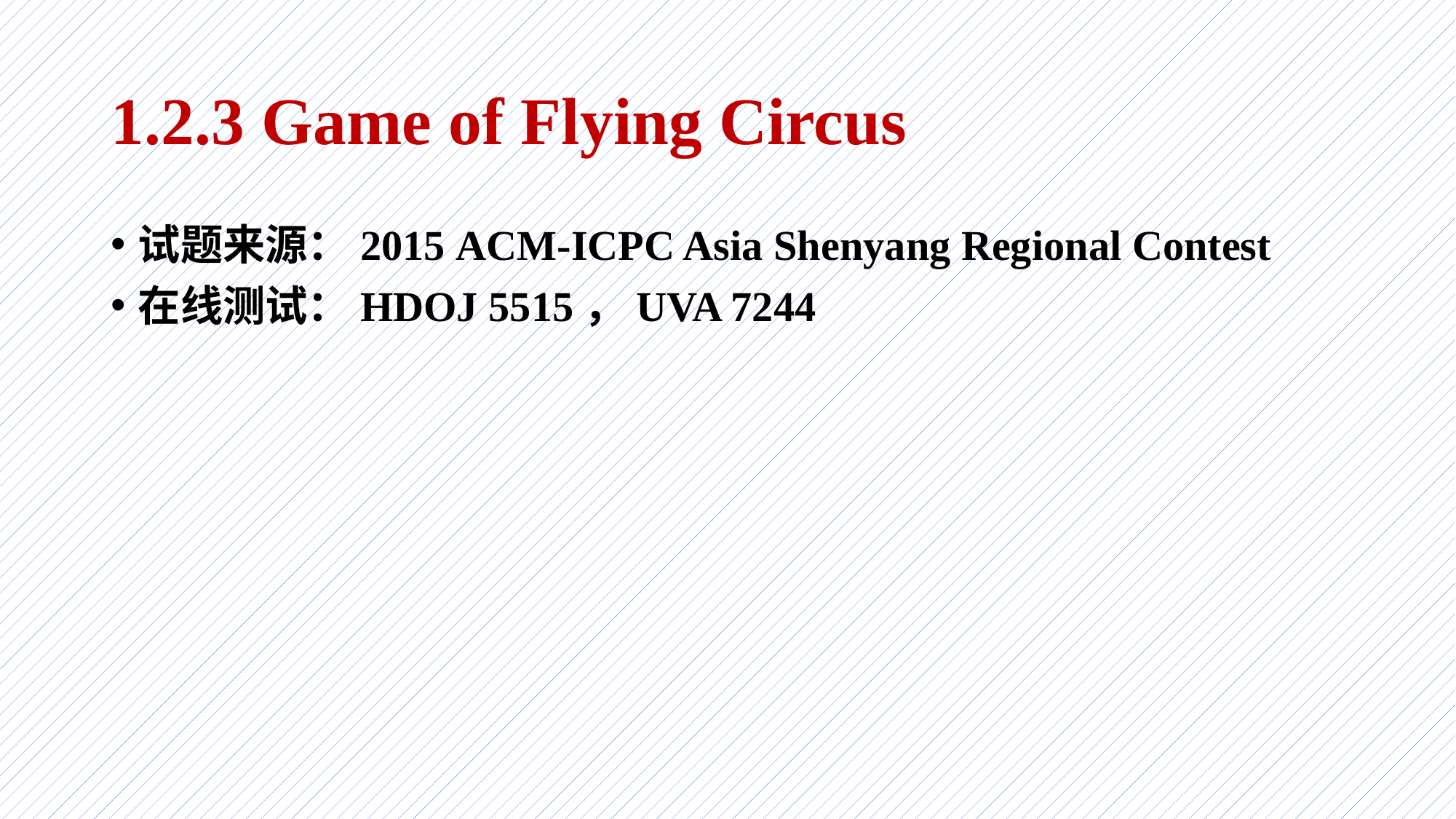

# 1.2.3 Game of Flying Circus
试题来源：2015 ACM-ICPC Asia Shenyang Regional Contest
在线测试：HDOJ 5515，UVA 7244